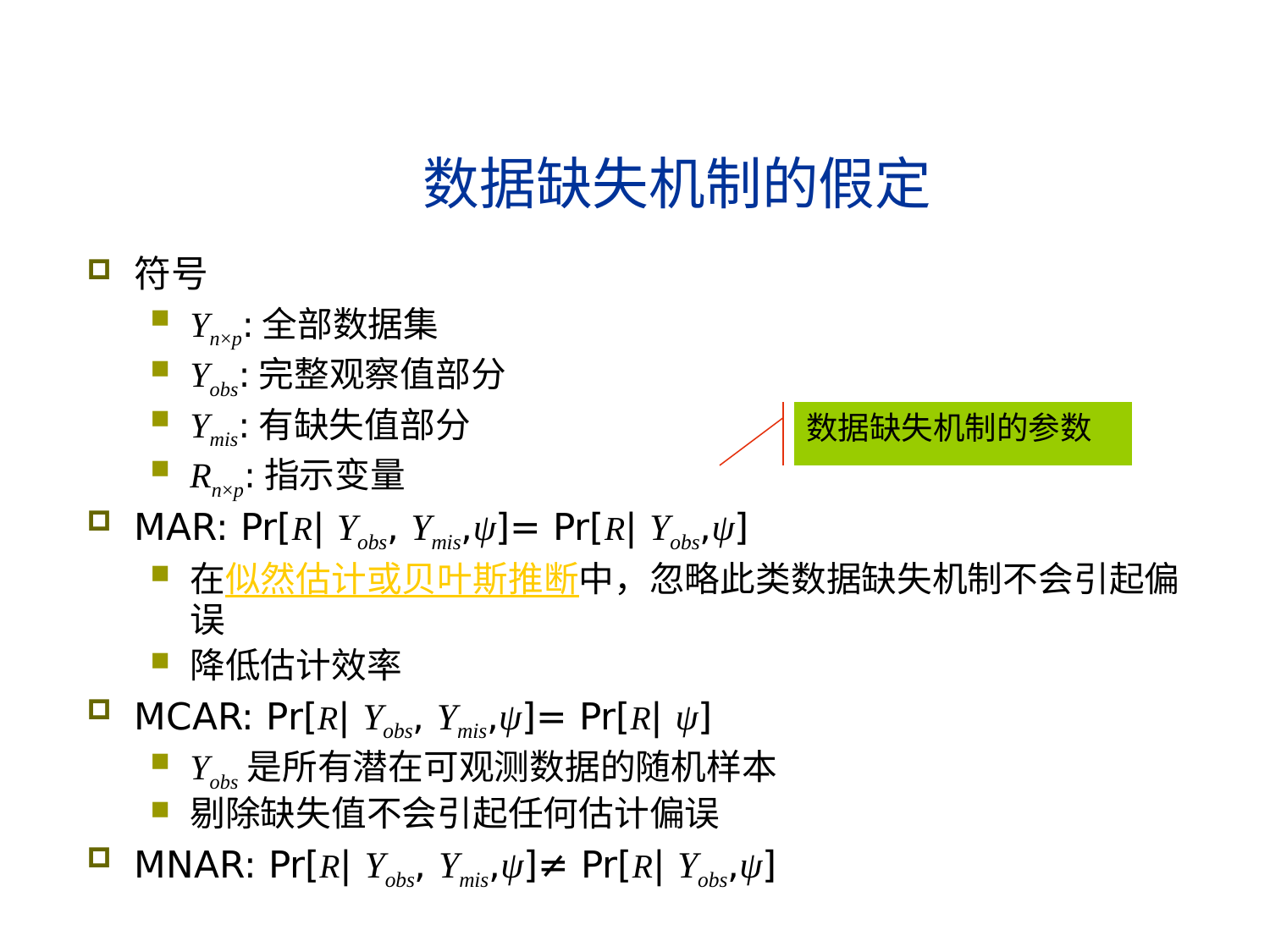

# 数据缺失机制的假定
符号
Yn×p:全部数据集
Yobs:完整观察值部分
Ymis:有缺失值部分
Rn×p:指示变量
MAR: Pr[R| Yobs, Ymis,ψ]= Pr[R| Yobs,ψ]
在似然估计或贝叶斯推断中，忽略此类数据缺失机制不会引起偏误
降低估计效率
MCAR: Pr[R| Yobs, Ymis,ψ]= Pr[R| ψ]
Yobs是所有潜在可观测数据的随机样本
剔除缺失值不会引起任何估计偏误
MNAR: Pr[R| Yobs, Ymis,ψ]≠ Pr[R| Yobs,ψ]
数据缺失机制的参数